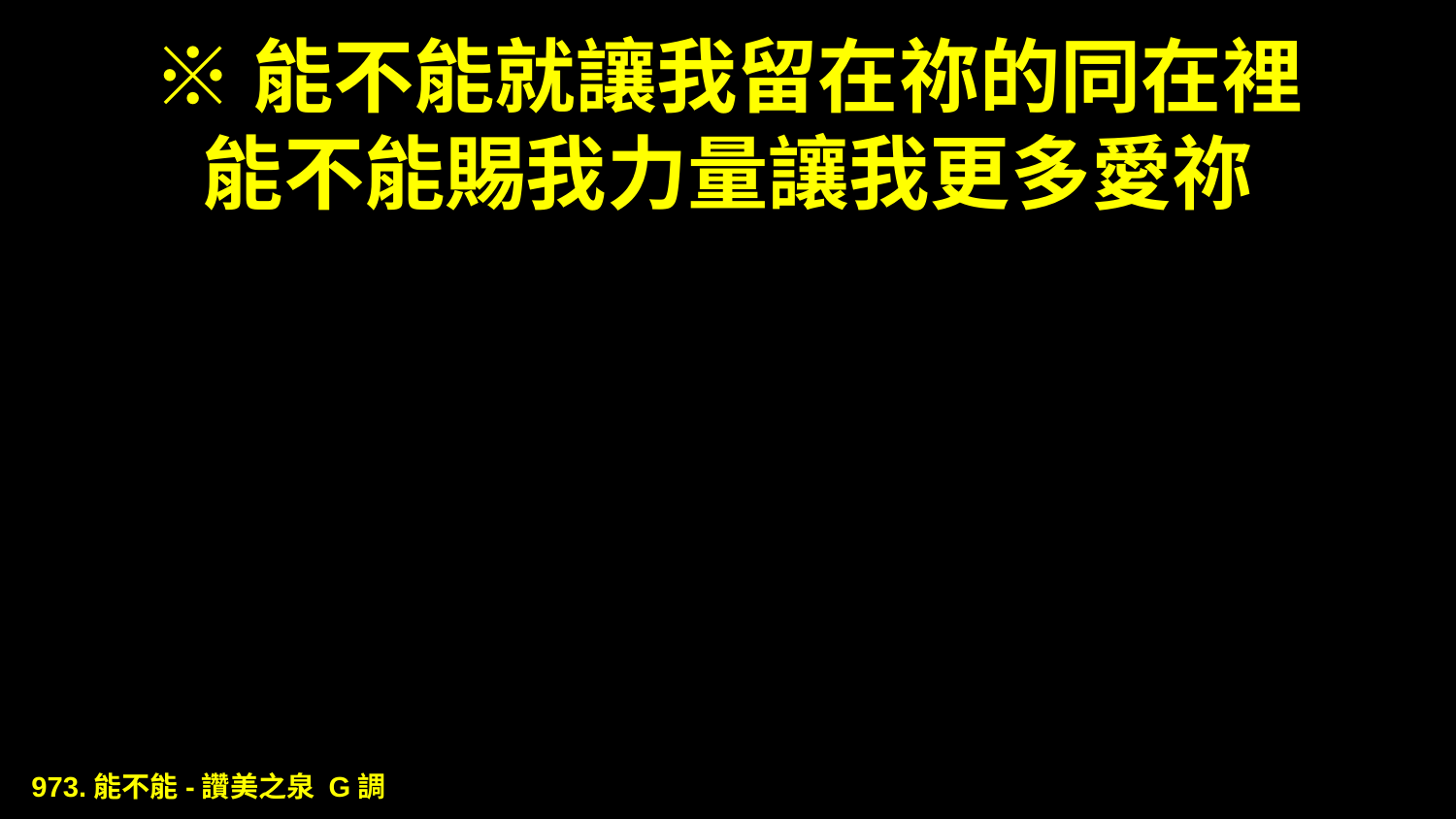

# ※能不能就讓我留在祢的同在裡 能不能賜我力量讓我更多愛祢
973.能不能-讚美之泉 G調